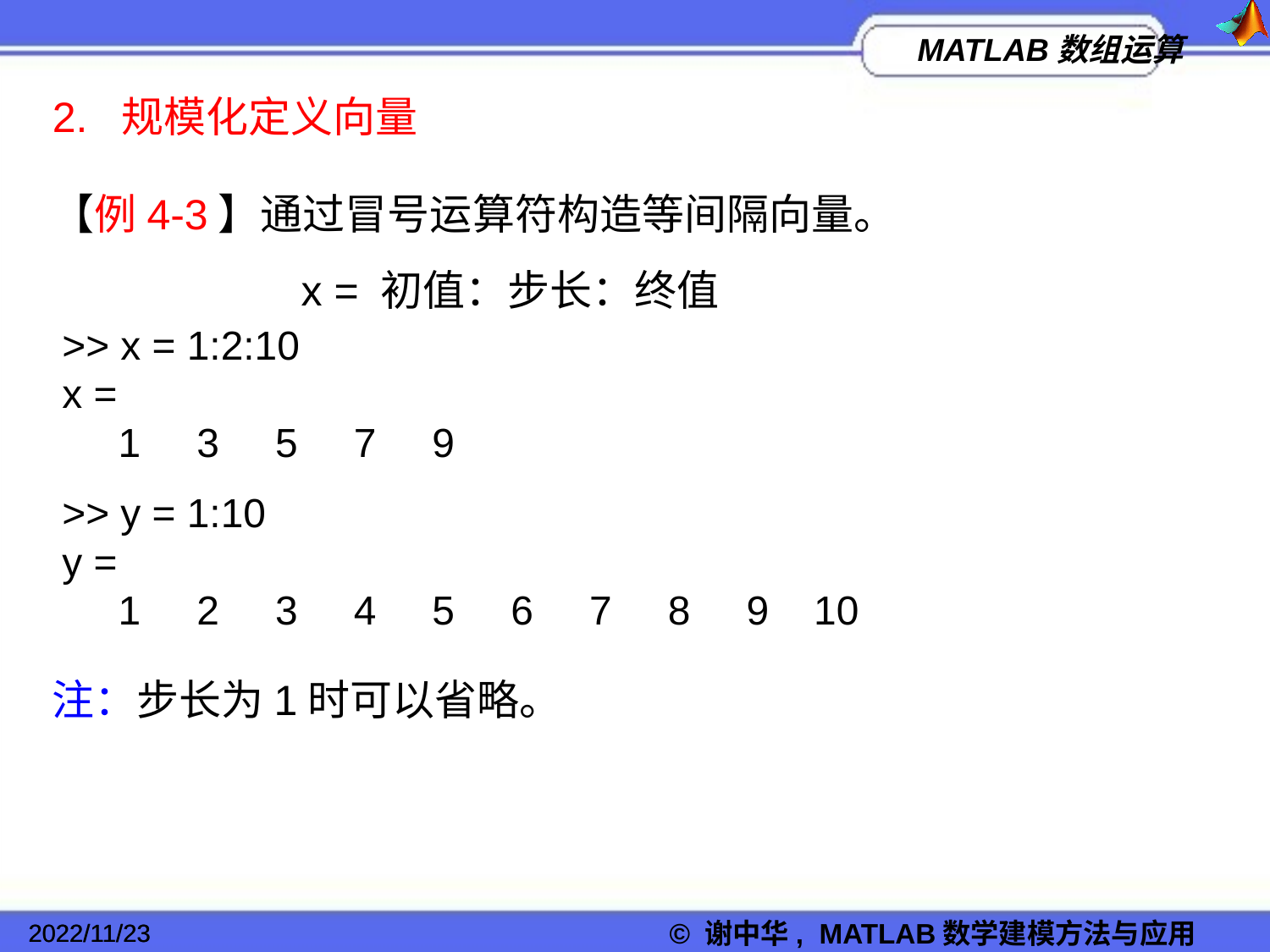

2.  规模化定义向量
【例4-3】通过冒号运算符构造等间隔向量。
                     x = 初值：步长：终值
>> x = 1:2:10
x =
     1     3     5     7     9

>> y = 1:10
y =
     1     2     3     4     5     6     7     8     9    10
注：步长为1时可以省略。
2022/11/23
© 谢中华,  MATLAB数学建模方法与应用